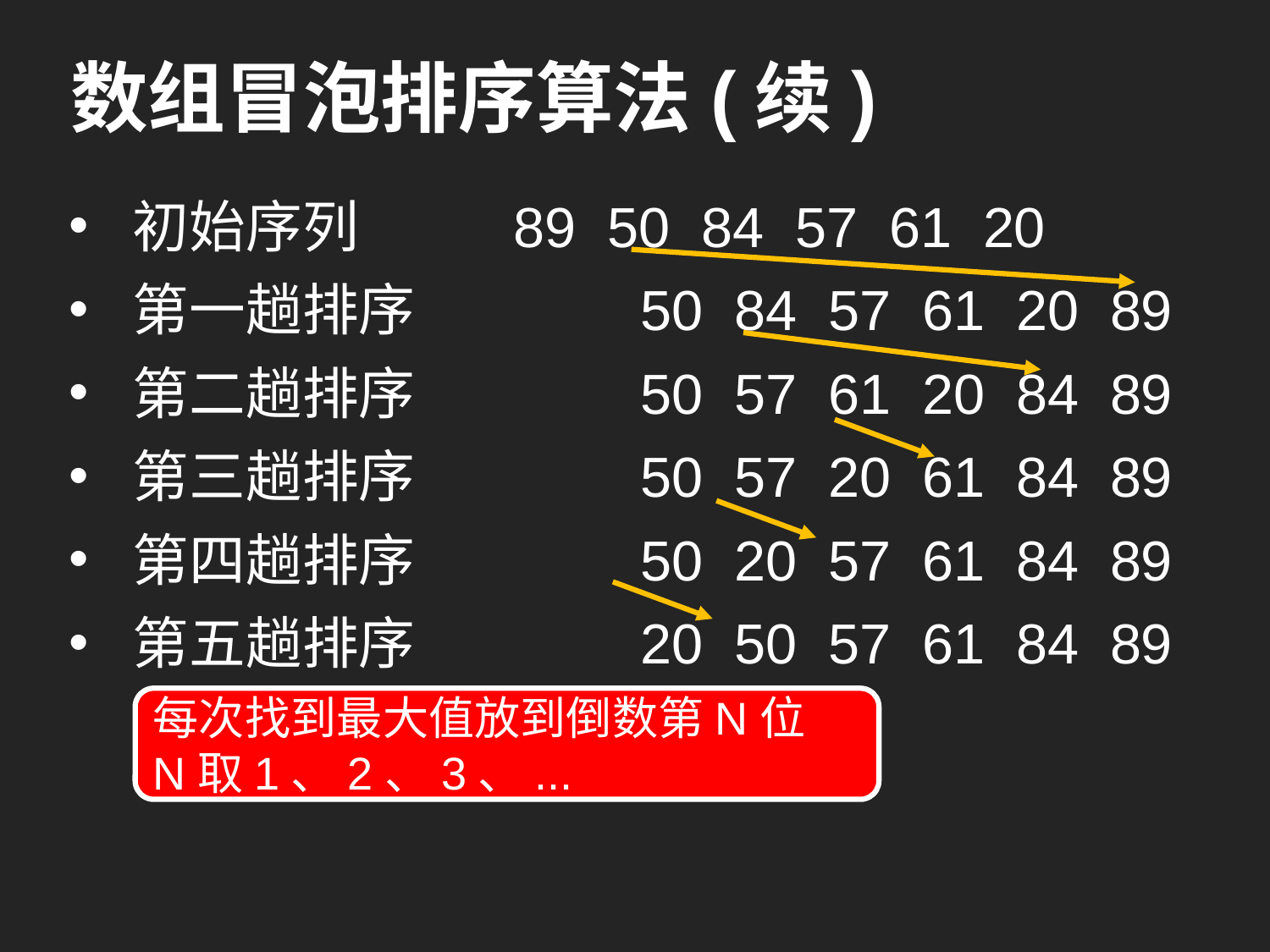

# 数组冒泡排序算法(续)
初始序列		89  50  84  57  61  20
第一趟排序		50  84  57  61  20  89
第二趟排序		50  57  61  20  84  89
第三趟排序		50  57  20  61  84  89
第四趟排序		50  20  57  61  84  89
第五趟排序		20  50  57  61  84  89
每次找到最大值放到倒数第N位
N取1、2、3、...